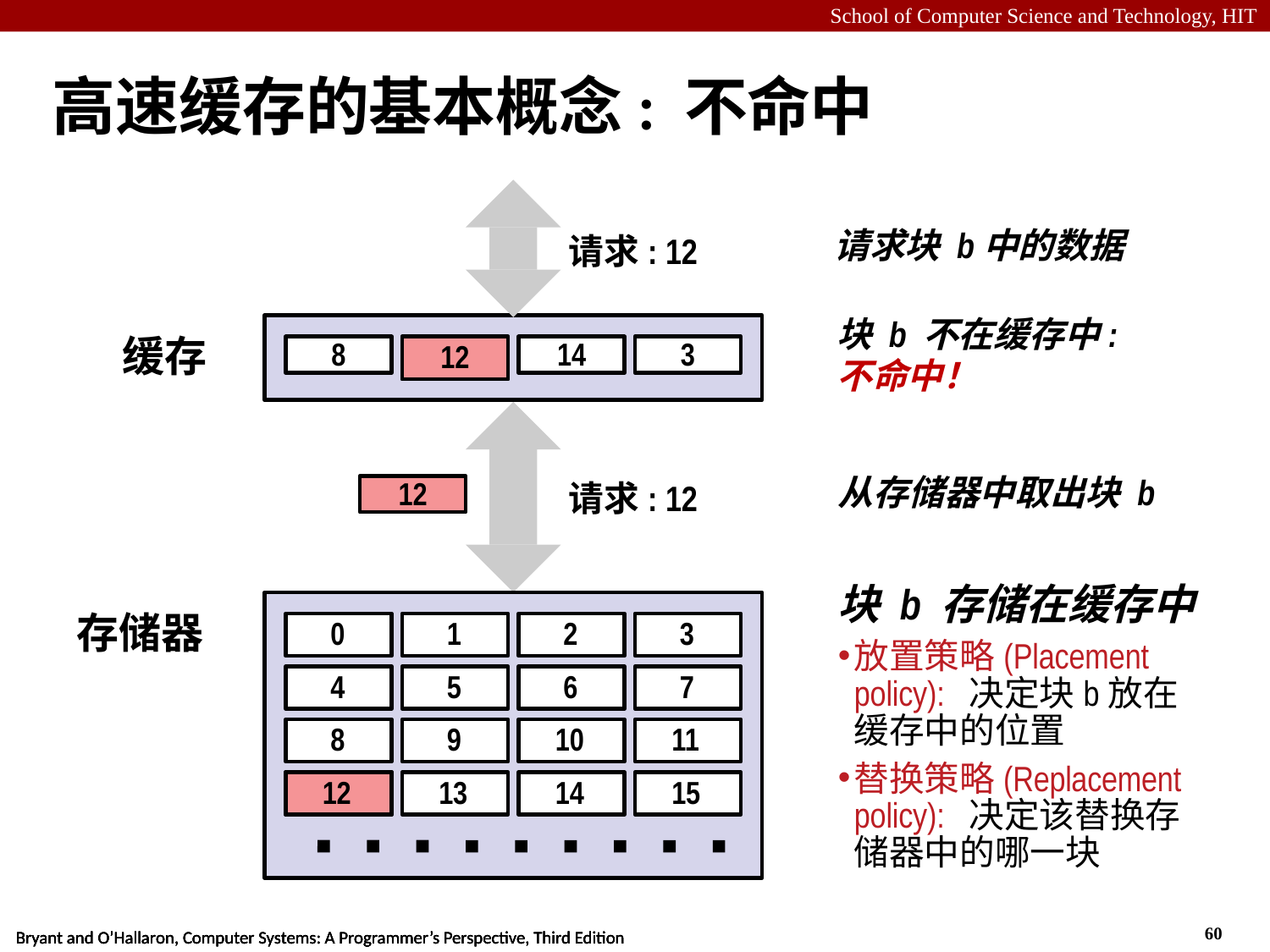

60
# 高速缓存的基本概念: 不命中

请求块 b中的数据
请求: 12

块 b 不在缓存中:
不命中！

缓存
8

14
3
9

12

从存储器中取出块 b
请求: 12
12
块 b 存储在缓存中
放置策略(Placement policy):  决定块b放在缓存中的位置
替换策略(Replacement policy):  决定该替换存储器中的哪一块

存储器

0
4
8
12

1
5
9
13

2
6
10
14

3
7
11
15

12